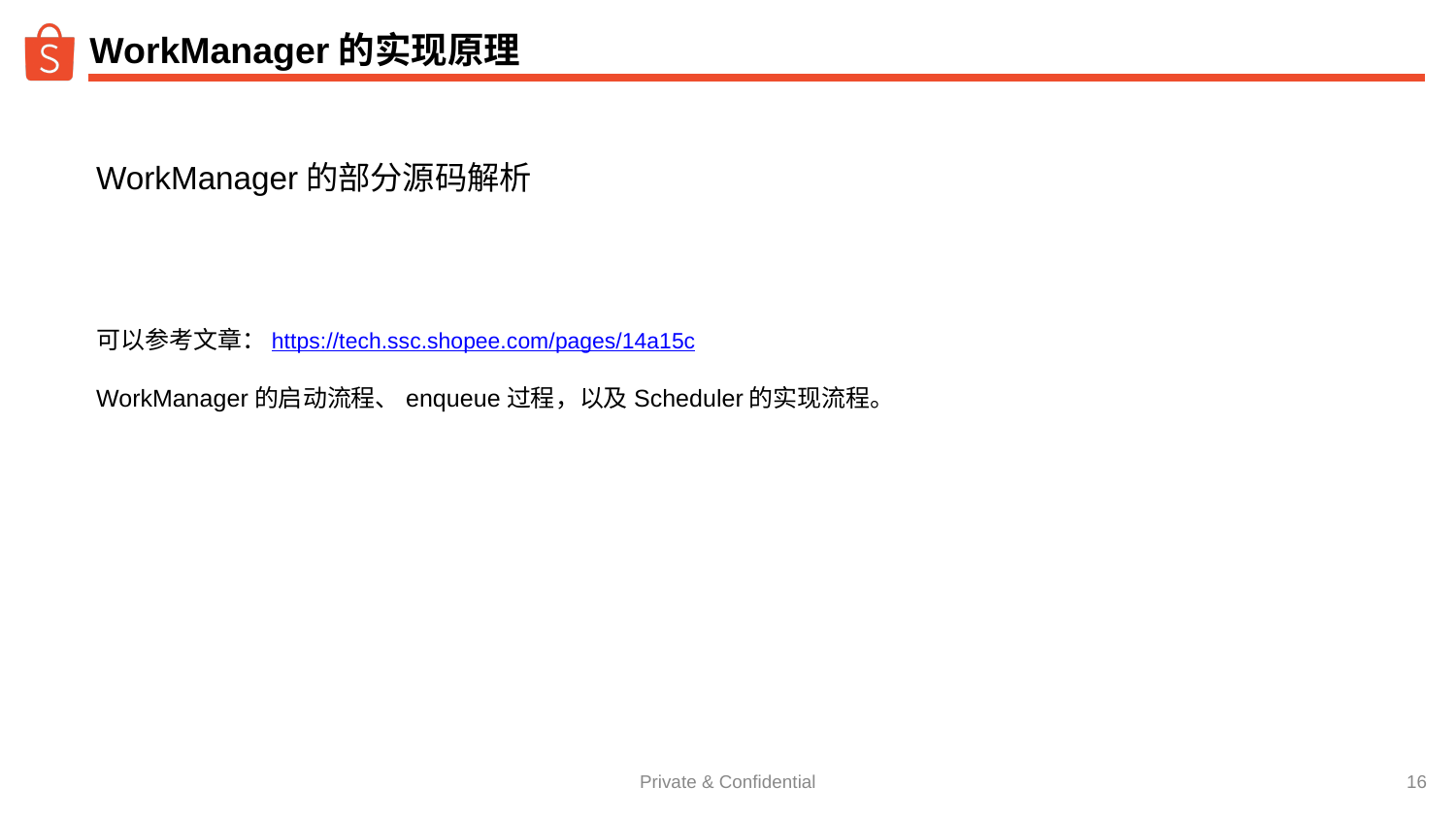

# WorkManager的实现原理
WorkManager的部分源码解析

可以参考文章：https://tech.ssc.shopee.com/pages/14a15c

WorkManager的启动流程、enqueue过程，以及Scheduler的实现流程。
16